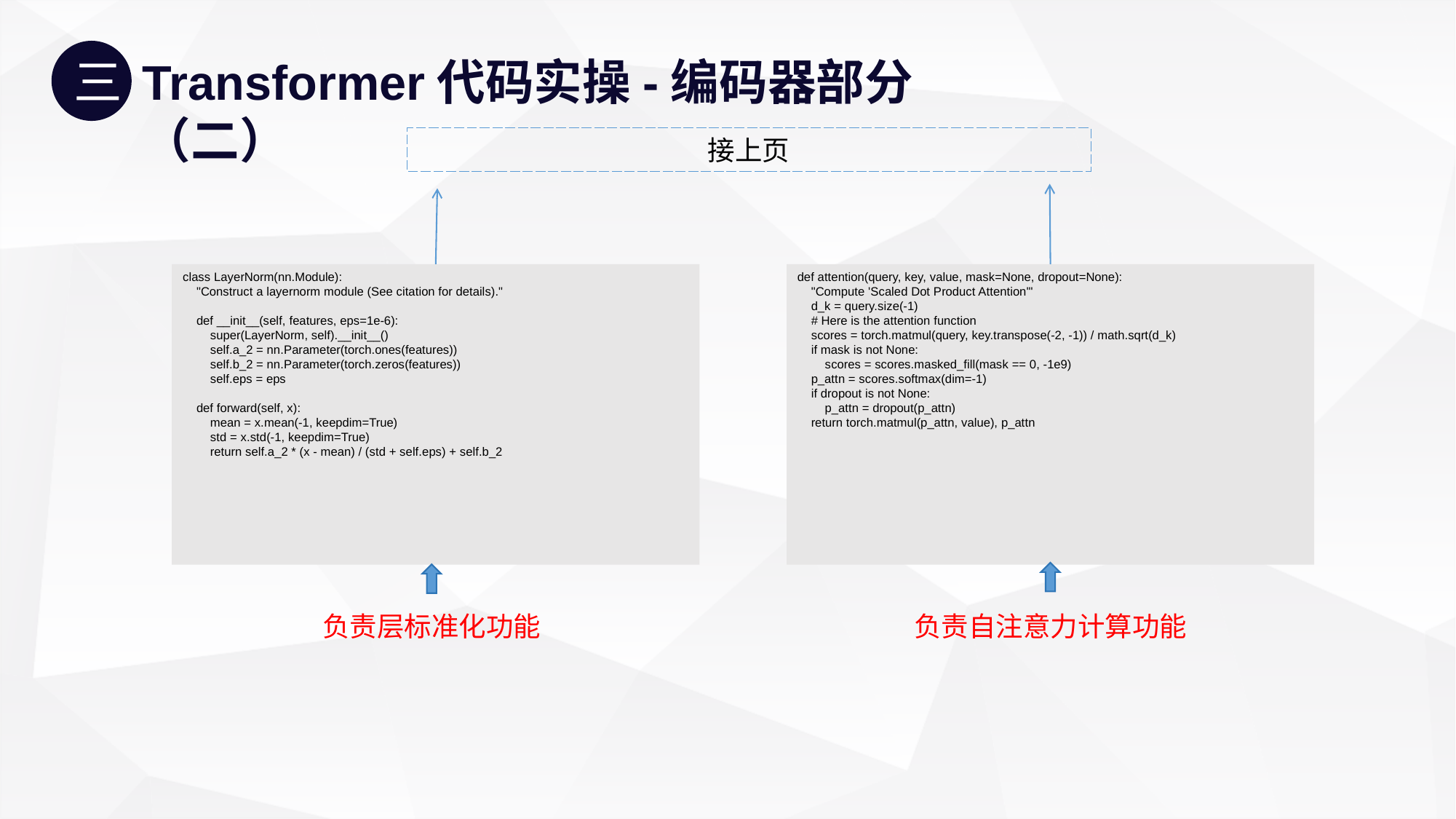

三
Transformer代码实操-编码器部分（二）
接上页
class LayerNorm(nn.Module):
    "Construct a layernorm module (See citation for details)."

    def __init__(self, features, eps=1e-6):
        super(LayerNorm, self).__init__()
        self.a_2 = nn.Parameter(torch.ones(features))
        self.b_2 = nn.Parameter(torch.zeros(features))
        self.eps = eps

    def forward(self, x):
        mean = x.mean(-1, keepdim=True)
        std = x.std(-1, keepdim=True)
        return self.a_2 * (x - mean) / (std + self.eps) + self.b_2
def attention(query, key, value, mask=None, dropout=None):
    "Compute 'Scaled Dot Product Attention'"
    d_k = query.size(-1)
    # Here is the attention function
    scores = torch.matmul(query, key.transpose(-2, -1)) / math.sqrt(d_k)
    if mask is not None:
        scores = scores.masked_fill(mask == 0, -1e9)
    p_attn = scores.softmax(dim=-1)
    if dropout is not None:
        p_attn = dropout(p_attn)
    return torch.matmul(p_attn, value), p_attn

负责层标准化功能
负责自注意力计算功能